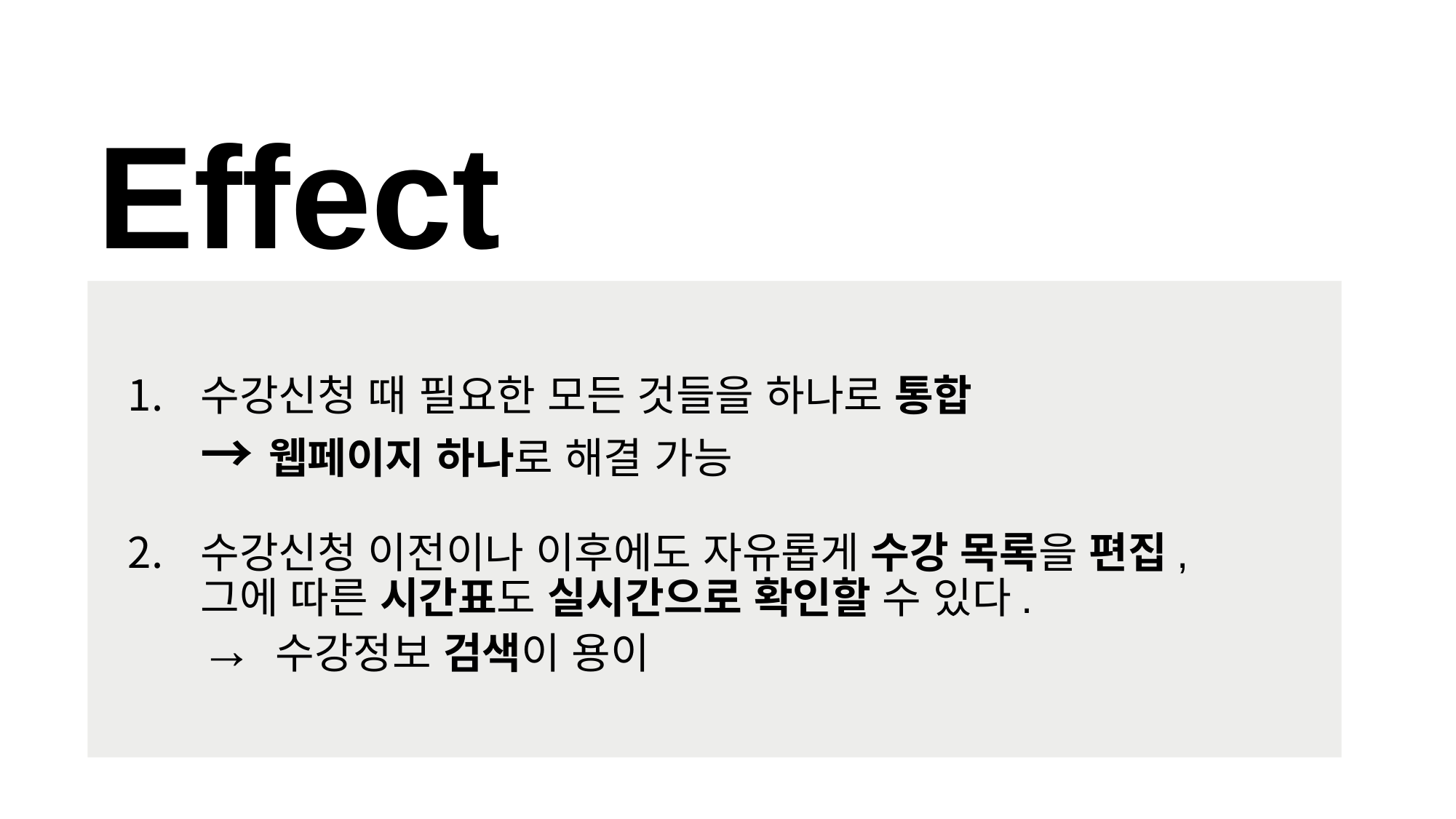

# Effect

수강신청 때 필요한 모든 것들을 하나로 통합
→ 웹페이지 하나로 해결 가능

수강신청 이전이나 이후에도 자유롭게 수강 목록을 편집,
그에 따른 시간표도 실시간으로 확인할 수 있다.
→ 수강정보 검색이 용이